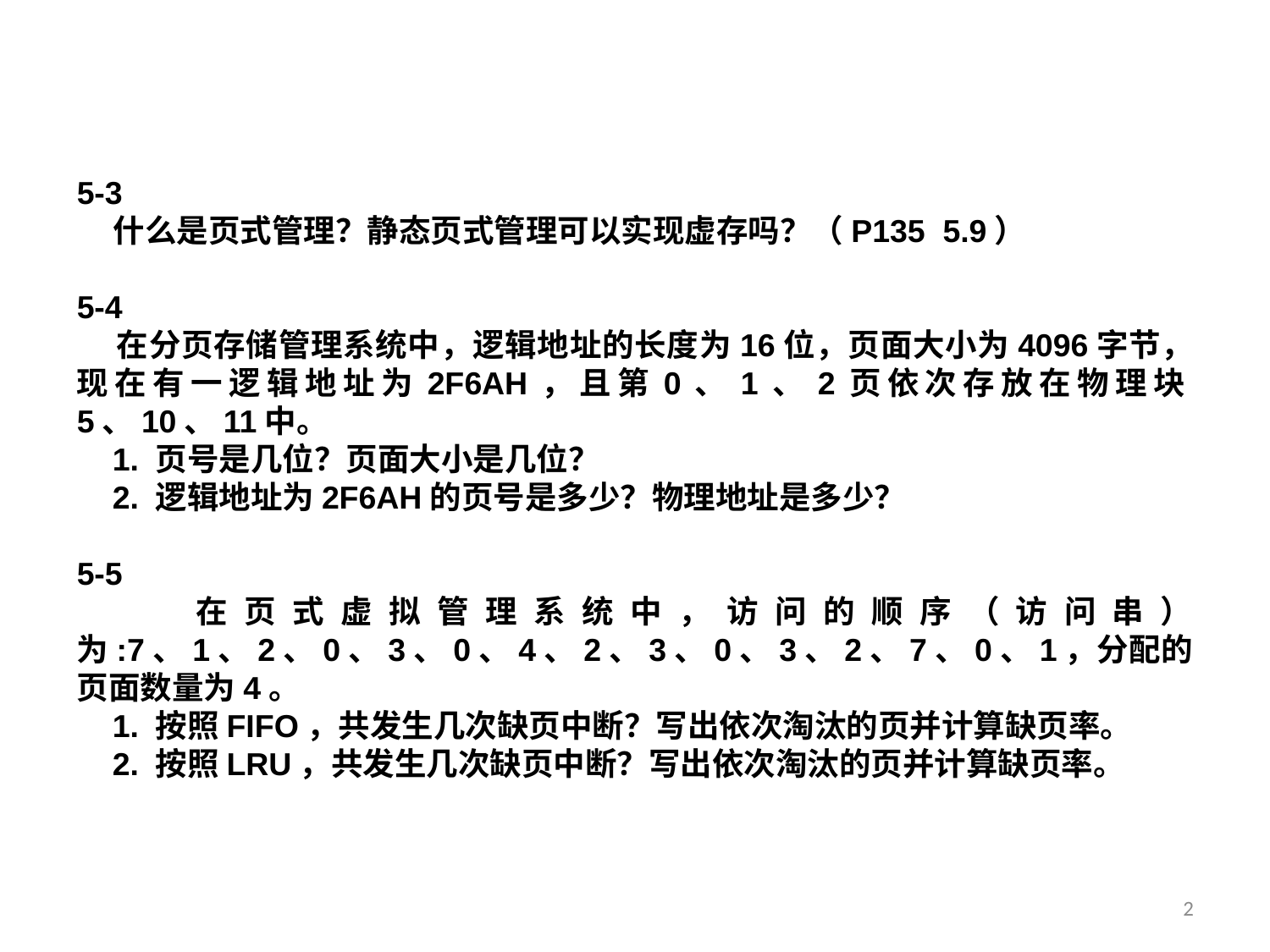

5-3
    什么是页式管理？静态页式管理可以实现虚存吗？（P135  5.9）

5-4
    在分页存储管理系统中，逻辑地址的长度为16位，页面大小为4096字节，现在有一逻辑地址为2F6AH，且第0、1、2页依次存放在物理块5、10、11中。
    1. 页号是几位？页面大小是几位？
    2. 逻辑地址为2F6AH的页号是多少？物理地址是多少？

5-5
    在页式虚拟管理系统中，访问的顺序（访问串）为:7、1、2、0、3、0、4、2、3、0、3、2、7、0、1，分配的页面数量为4。
    1. 按照FIFO，共发生几次缺页中断？写出依次淘汰的页并计算缺页率。
    2. 按照LRU，共发生几次缺页中断？写出依次淘汰的页并计算缺页率。
2